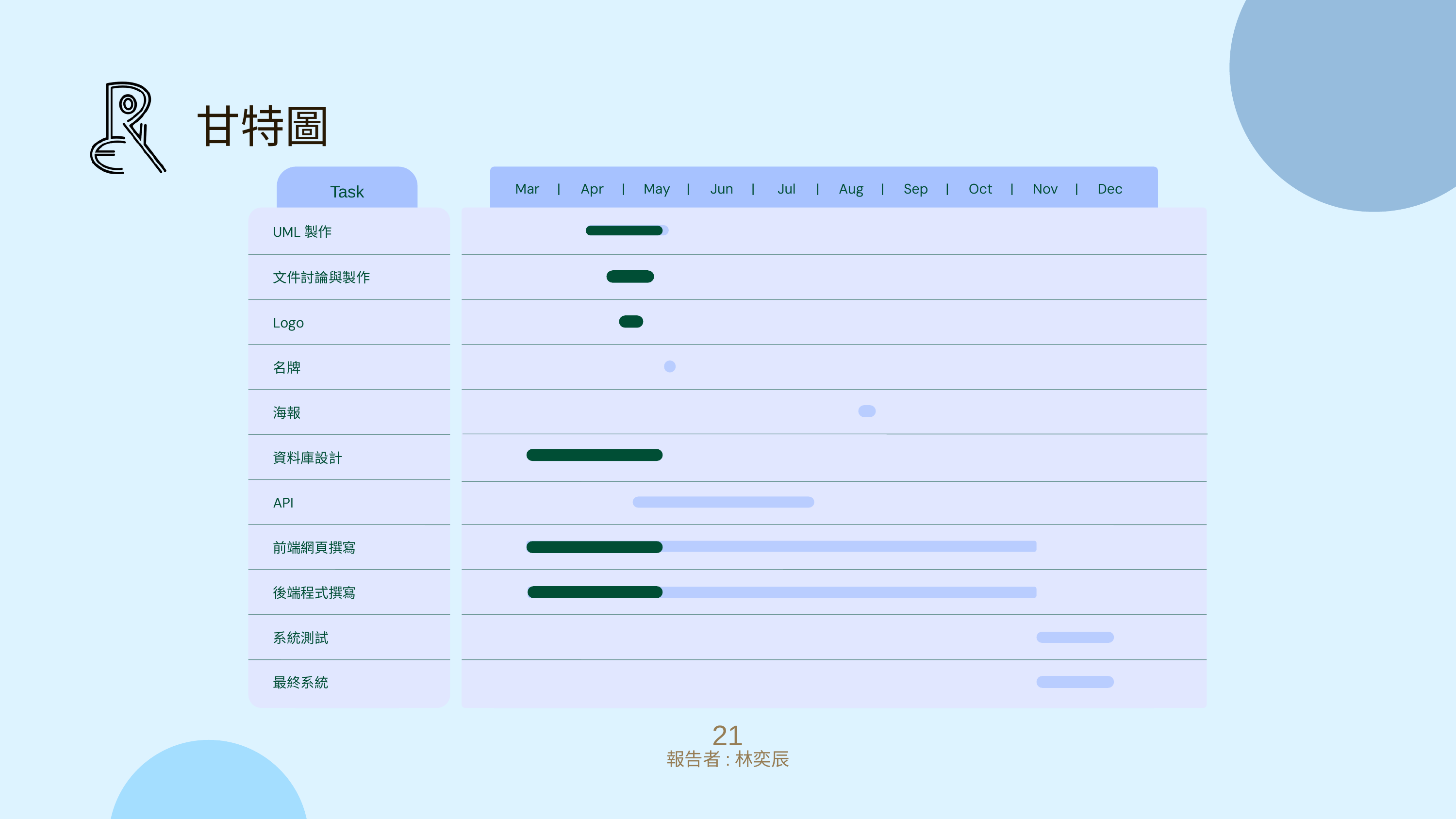

甘特圖

Mar
|
Apr
|
May
|
Jun
|
Jul
|
Aug
|
Sep
|
Oct
|
Nov
|
Dec
Task

UML製作

文件討論與製作

Logo

名牌

海報

資料庫設計

API

前端網頁撰寫

後端程式撰寫

系統測試

最終系統

21
報告者:林奕辰